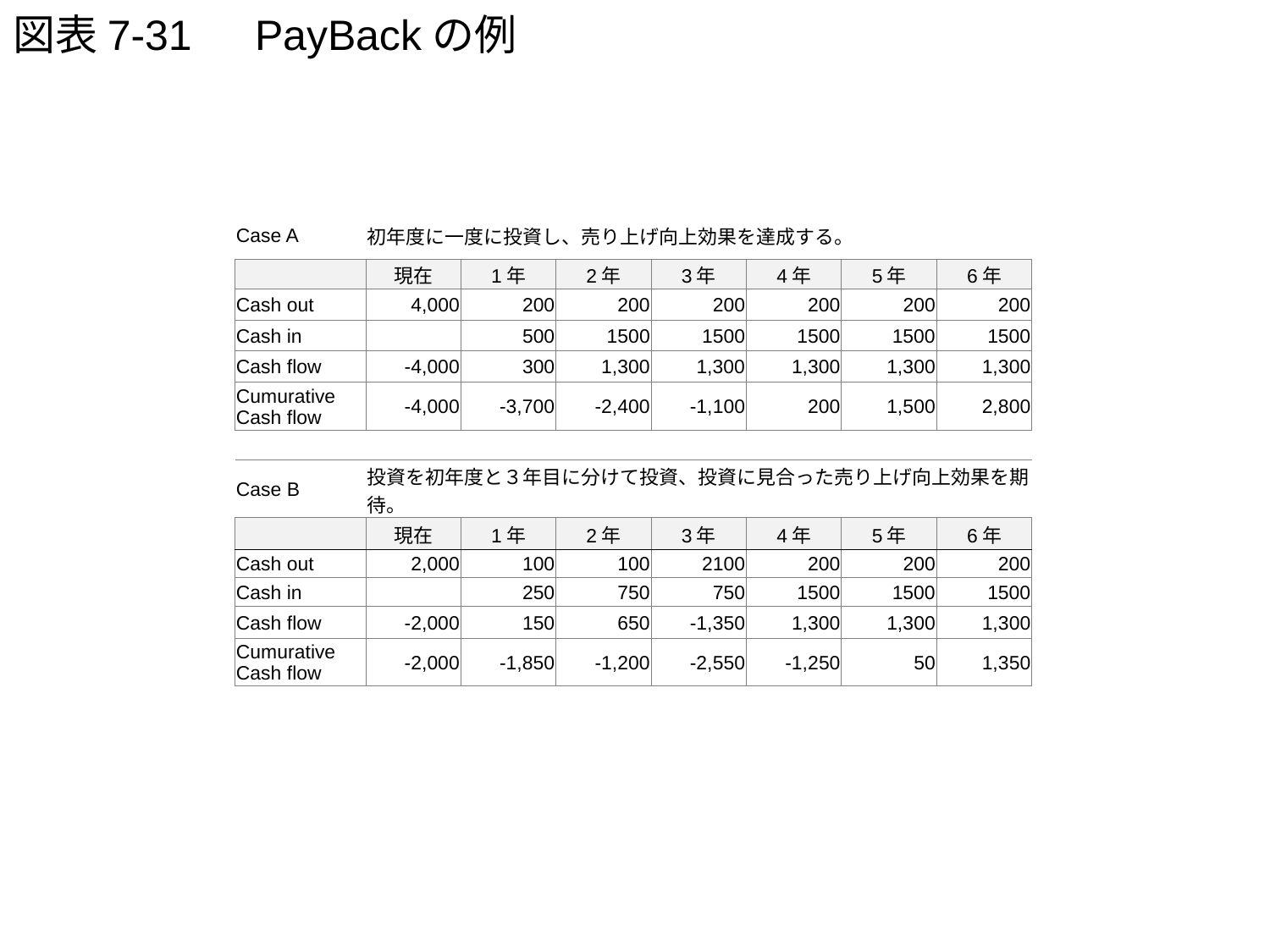

# 図表7-31　PayBackの例
| Case A | 初年度に一度に投資し、売り上げ向上効果を達成する。 |  |  |  |  |  |  |
| --- | --- | --- | --- | --- | --- | --- | --- |
|  | 現在 | 1年 | 2年 | 3年 | 4年 | 5年 | 6年 |
| Cash out | 4,000 | 200 | 200 | 200 | 200 | 200 | 200 |
| Cash in |  | 500 | 1500 | 1500 | 1500 | 1500 | 1500 |
| Cash flow | -4,000 | 300 | 1,300 | 1,300 | 1,300 | 1,300 | 1,300 |
| Cumurative Cash flow | -4,000 | -3,700 | -2,400 | -1,100 | 200 | 1,500 | 2,800 |
| Case B | 投資を初年度と３年目に分けて投資、投資に見合った売り上げ向上効果を期待。 |  |  |  |  |  |  |
| --- | --- | --- | --- | --- | --- | --- | --- |
|  | 現在 | 1年 | 2年 | 3年 | 4年 | 5年 | 6年 |
| Cash out | 2,000 | 100 | 100 | 2100 | 200 | 200 | 200 |
| Cash in |  | 250 | 750 | 750 | 1500 | 1500 | 1500 |
| Cash flow | -2,000 | 150 | 650 | -1,350 | 1,300 | 1,300 | 1,300 |
| Cumurative Cash flow | -2,000 | -1,850 | -1,200 | -2,550 | -1,250 | 50 | 1,350 |